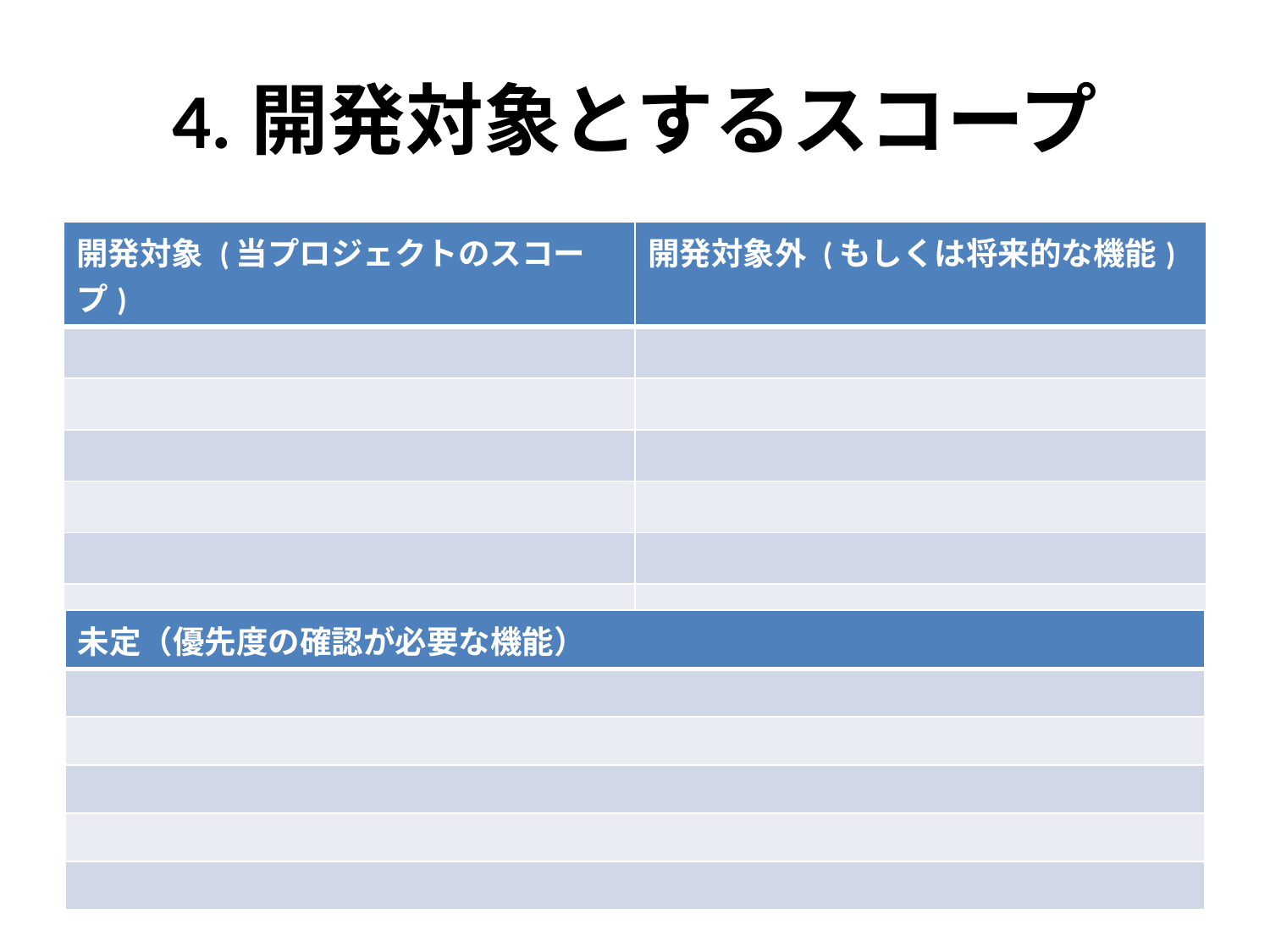

# 4.開発対象とするスコープ
| 開発対象 (当プロジェクトのスコープ) | 開発対象外 (もしくは将来的な機能) |
| --- | --- |
|  |  |
|  |  |
|  |  |
|  |  |
|  |  |
|  |  |
| 未定（優先度の確認が必要な機能） |
| --- |
|  |
|  |
|  |
|  |
|  |